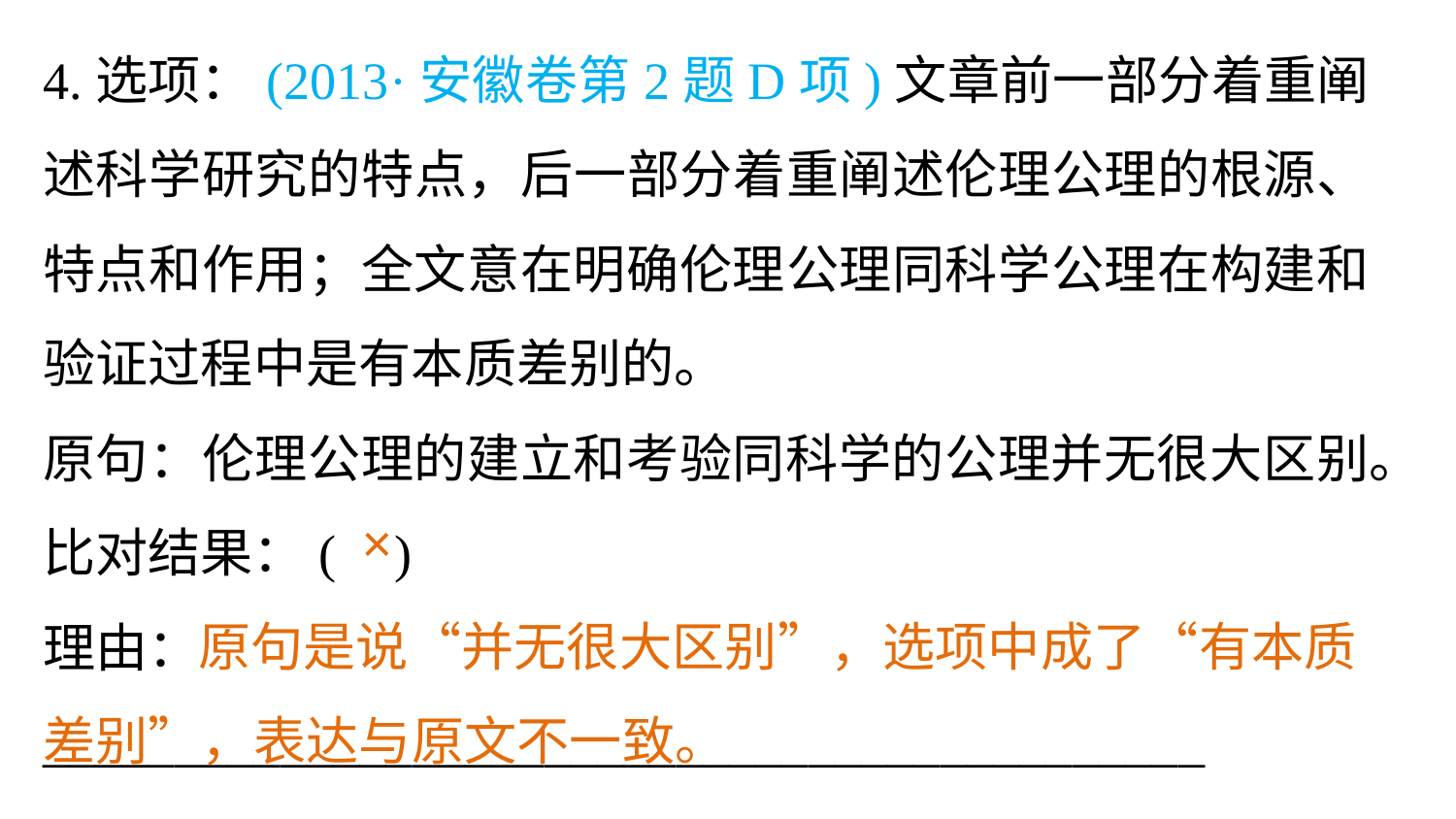

4.选项：(2013·安徽卷第2题D项)文章前一部分着重阐述科学研究的特点，后一部分着重阐述伦理公理的根源、特点和作用；全文意在明确伦理公理同科学公理在构建和验证过程中是有本质差别的。
原句：伦理公理的建立和考验同科学的公理并无很大区别。
比对结果：(    )
理由：____________________________________________
_________________________
×
            原句是说“并无很大区别”，选项中成了“有本质差别”，表达与原文不一致。